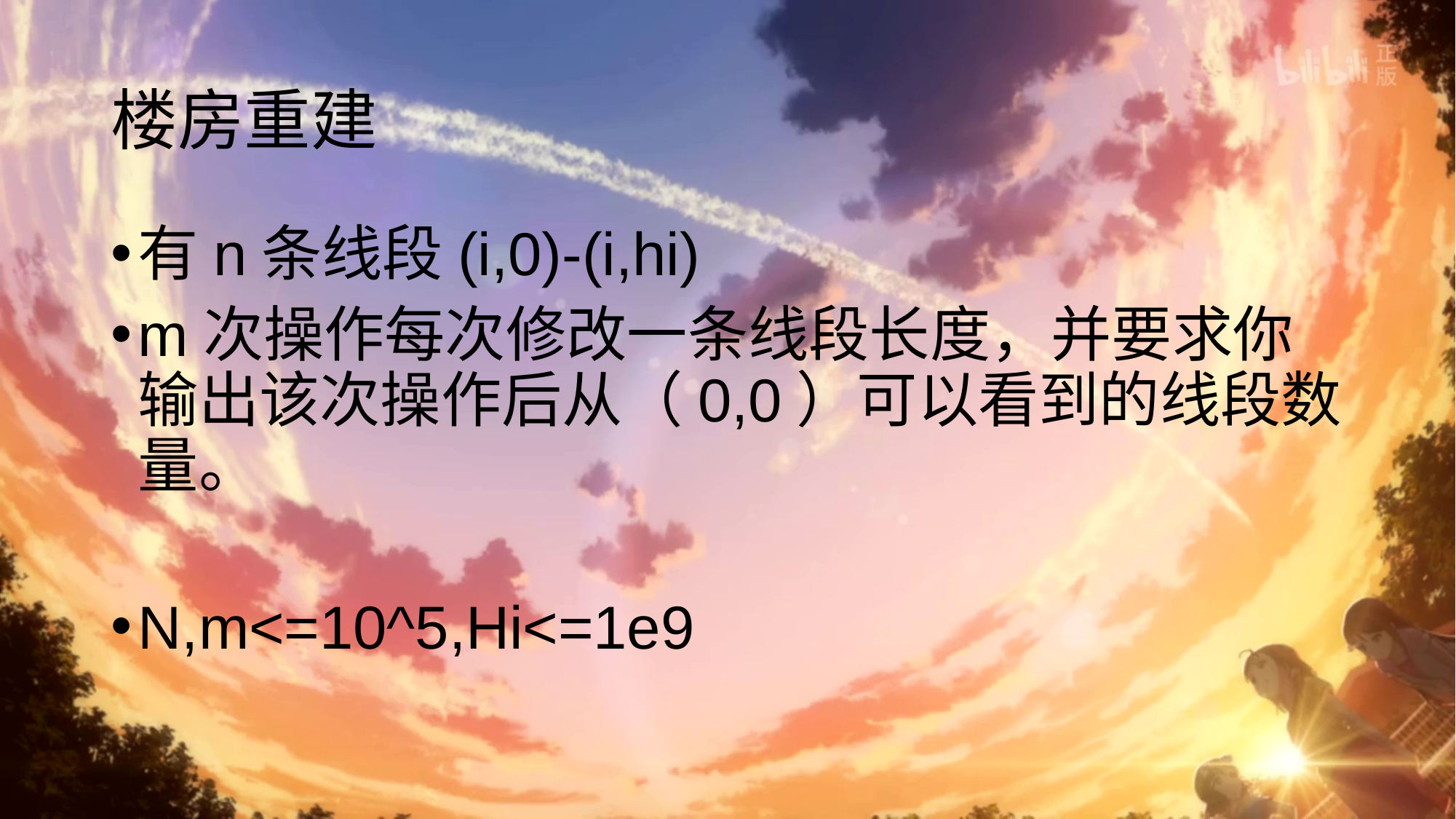

# 楼房重建
有n条线段(i,0)-(i,hi)
m次操作每次修改一条线段长度，并要求你输出该次操作后从（0,0）可以看到的线段数量。

N,m<=10^5,Hi<=1e9